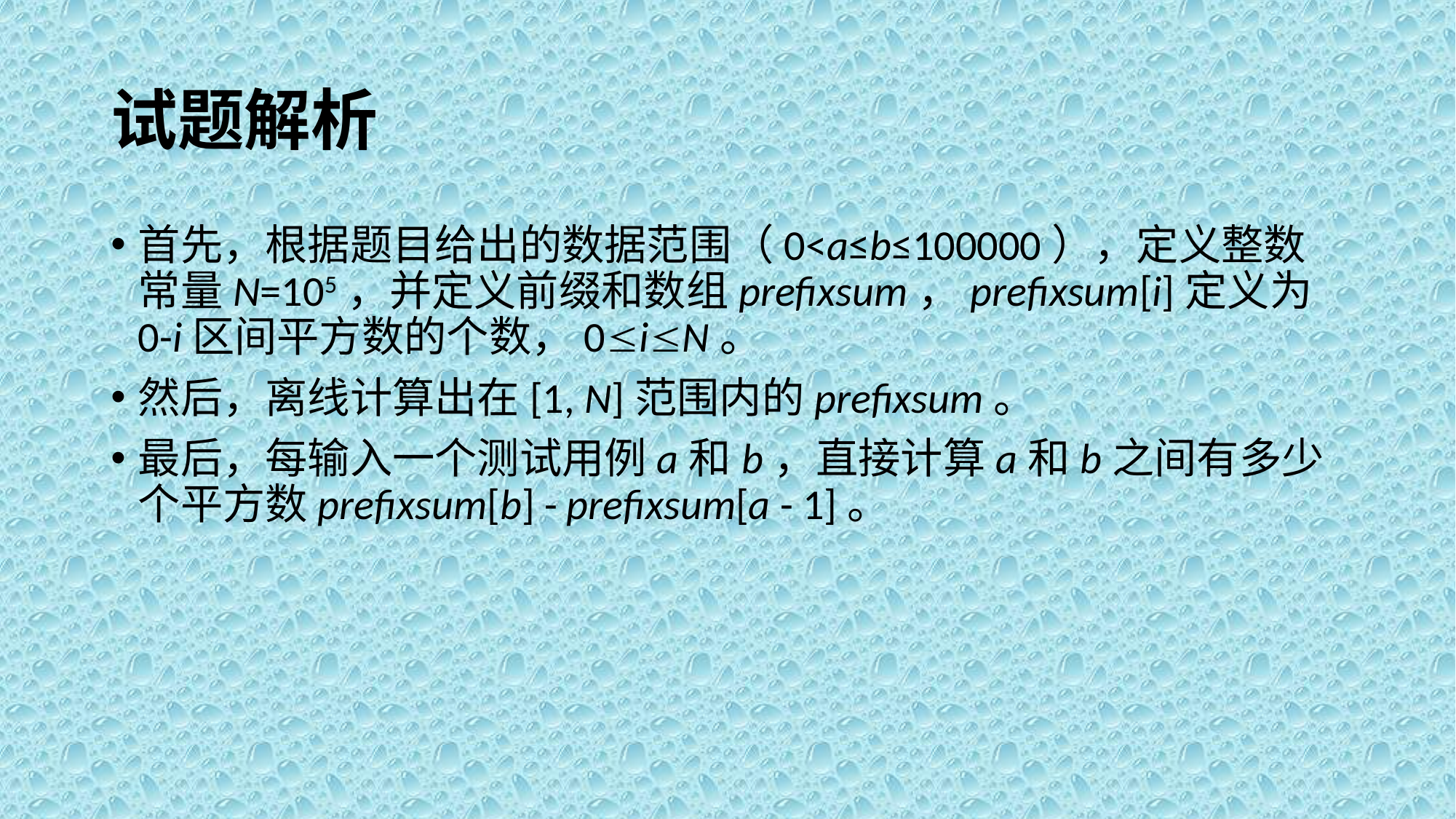

# 试题解析
首先，根据题目给出的数据范围（0<a≤b≤100000），定义整数常量N=105，并定义前缀和数组prefixsum，prefixsum[i]定义为0-i区间平方数的个数，0≤i≤N。
然后，离线计算出在[1, N]范围内的prefixsum。
最后，每输入一个测试用例a和b，直接计算a和b之间有多少个平方数prefixsum[b] - prefixsum[a - 1]。